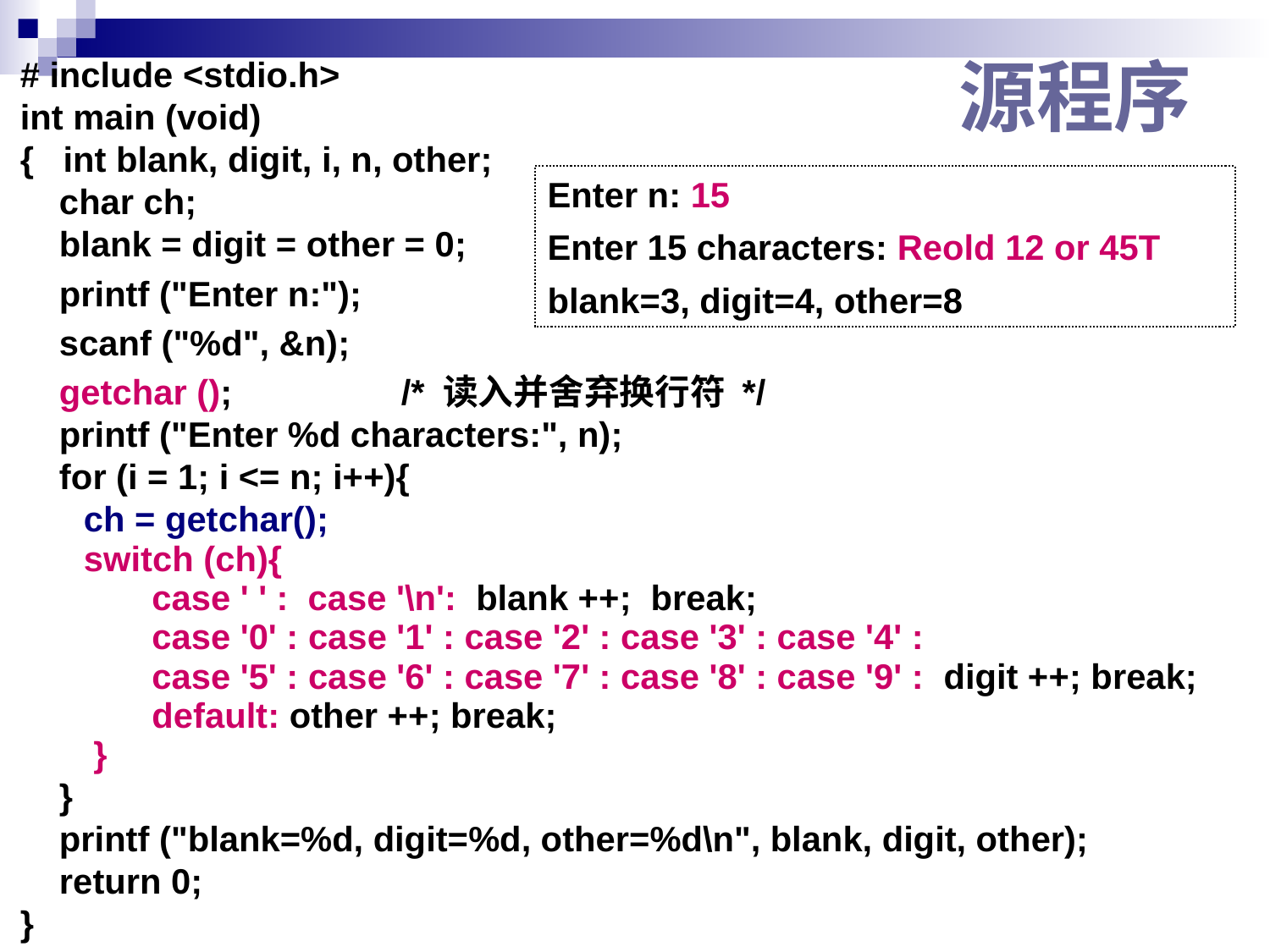

# 源程序
# include <stdio.h>
int main (void)
{   int blank, digit, i, n, other;
    char ch;
    blank = digit = other = 0;
    printf ("Enter n:");
    scanf ("%d", &n);
    getchar ();  		/* 读入并舍弃换行符 */
    printf ("Enter %d characters:", n);
    for (i = 1; i <= n; i++){
ch = getchar();
switch (ch){
       case ' ' :  case '\n':  blank ++;  break;
       case '0' : case '1' : case '2' : case '3' : case '4' :
       case '5' : case '6' : case '7' : case '8' : case '9' :  digit ++; break;
       default: other ++; break;
 }
    }
    printf ("blank=%d, digit=%d, other=%d\n", blank, digit, other);
    return 0;
}
Enter n: 15
Enter 15 characters: Reold 12 or 45T
blank=3, digit=4, other=8